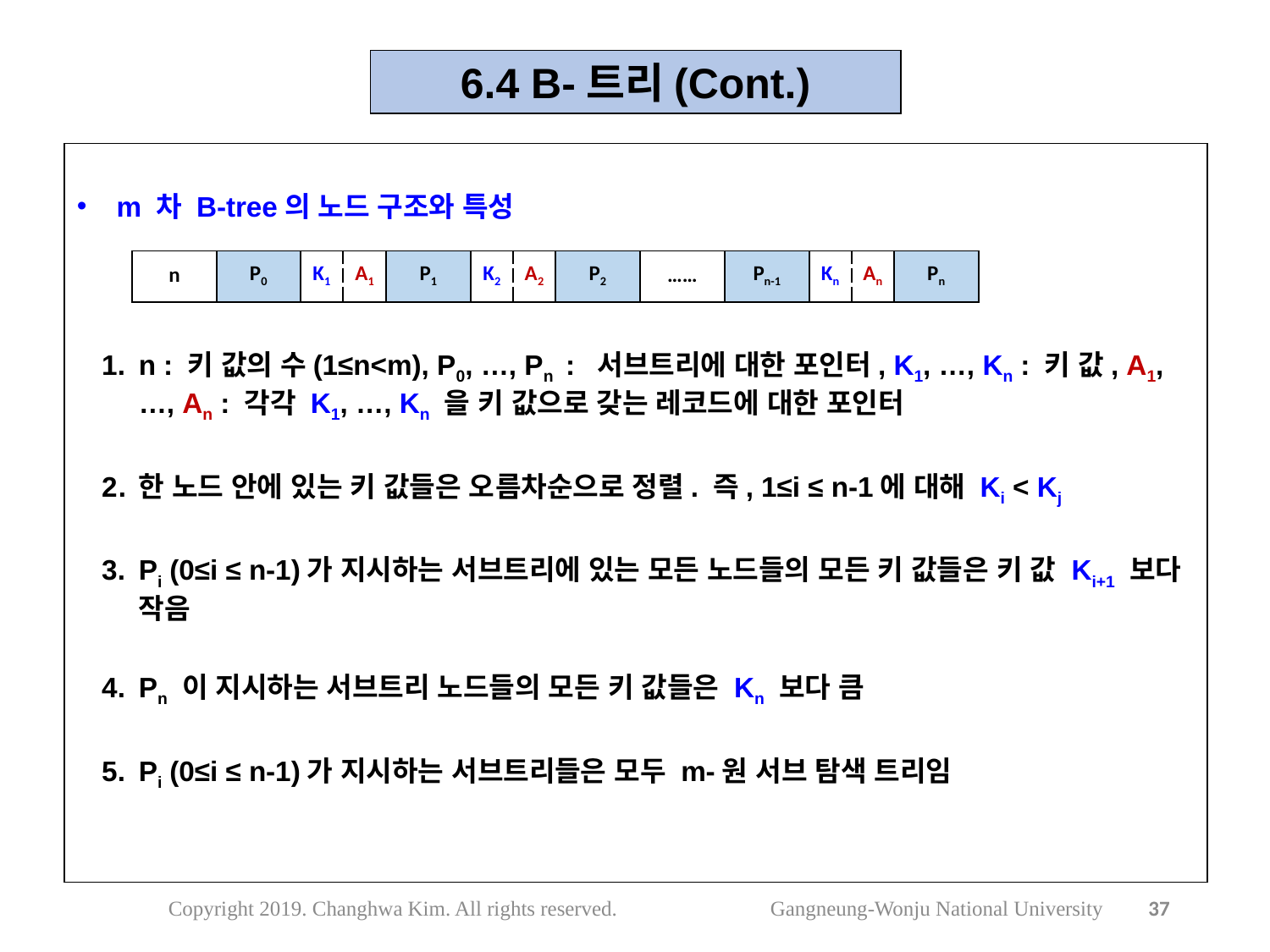

6.4 B-트리(Cont.)

m 차 B-tree의 노드 구조와 특성

n : 키 값의 수(1≤n<m), P0, …, Pn  :  서브트리에 대한 포인터, K1, …, Kn : 키 값, A1, …, An : 각각 K1, …, Kn 을 키 값으로 갖는 레코드에 대한 포인터

한 노드 안에 있는 키 값들은 오름차순으로 정렬. 즉, 1≤i ≤ n-1에 대해 Ki < Kj

Pi (0≤i ≤ n-1)가 지시하는 서브트리에 있는 모든 노드들의 모든 키 값들은 키 값 Ki+1 보다 작음

Pn 이 지시하는 서브트리 노드들의 모든 키 값들은 Kn 보다 큼

Pi (0≤i ≤ n-1)가 지시하는 서브트리들은 모두 m-원 서브 탐색 트리임

| n | P0 | K1 | A1 | P1 | K2 | A2 | P2 | …… | Pn-1 | Kn | An | Pn |
| --- | --- | --- | --- | --- | --- | --- | --- | --- | --- | --- | --- | --- |
Copyright 2019. Changhwa Kim. All rights reserved.                             Gangneung-Wonju National University
37
37